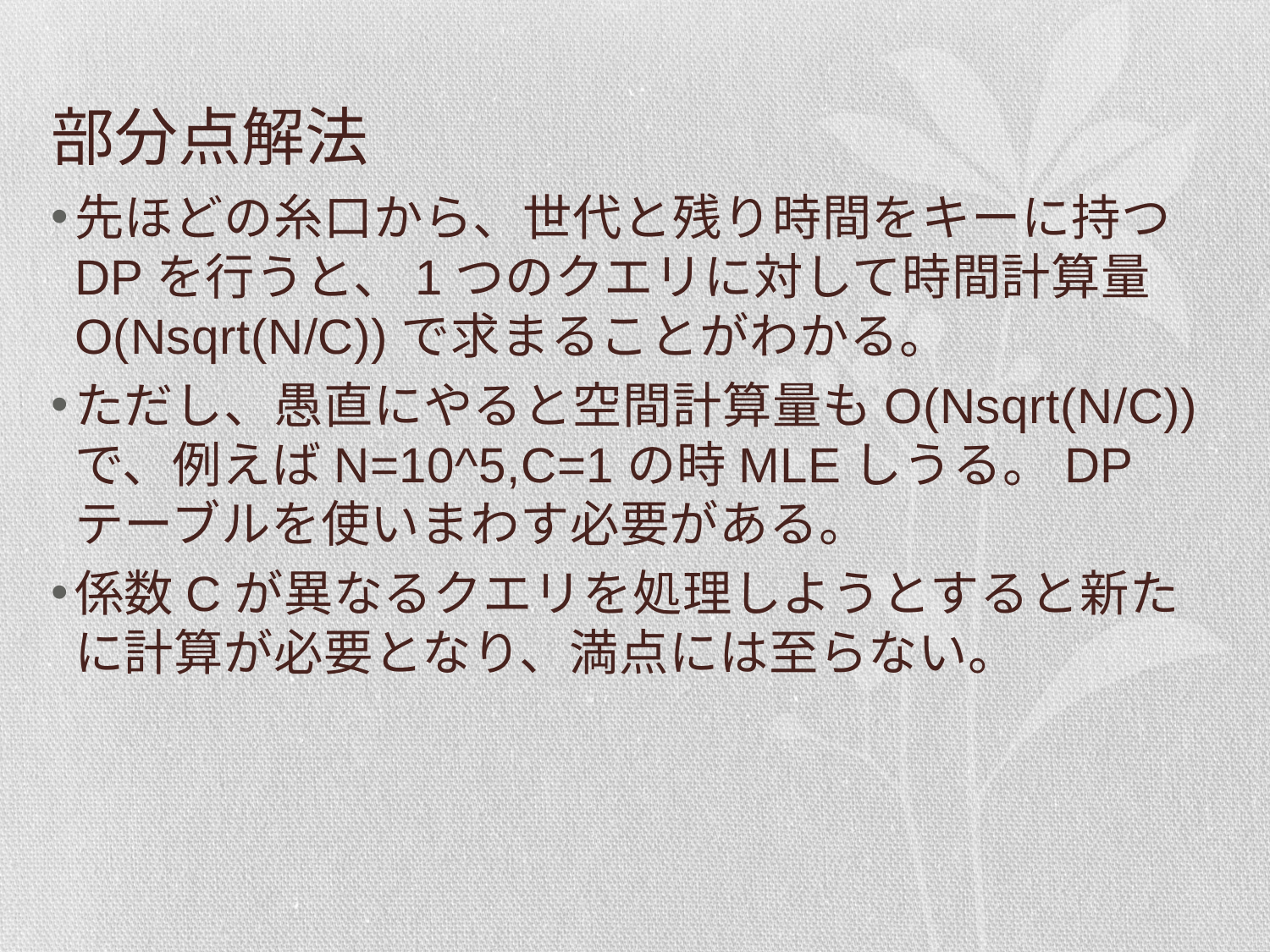

# 部分点解法
先ほどの糸口から、世代と残り時間をキーに持つDPを行うと、1つのクエリに対して時間計算量O(Nsqrt(N/C))で求まることがわかる。
ただし、愚直にやると空間計算量もO(Nsqrt(N/C))で、例えばN=10^5,C=1の時MLEしうる。DPテーブルを使いまわす必要がある。
係数Cが異なるクエリを処理しようとすると新たに計算が必要となり、満点には至らない。